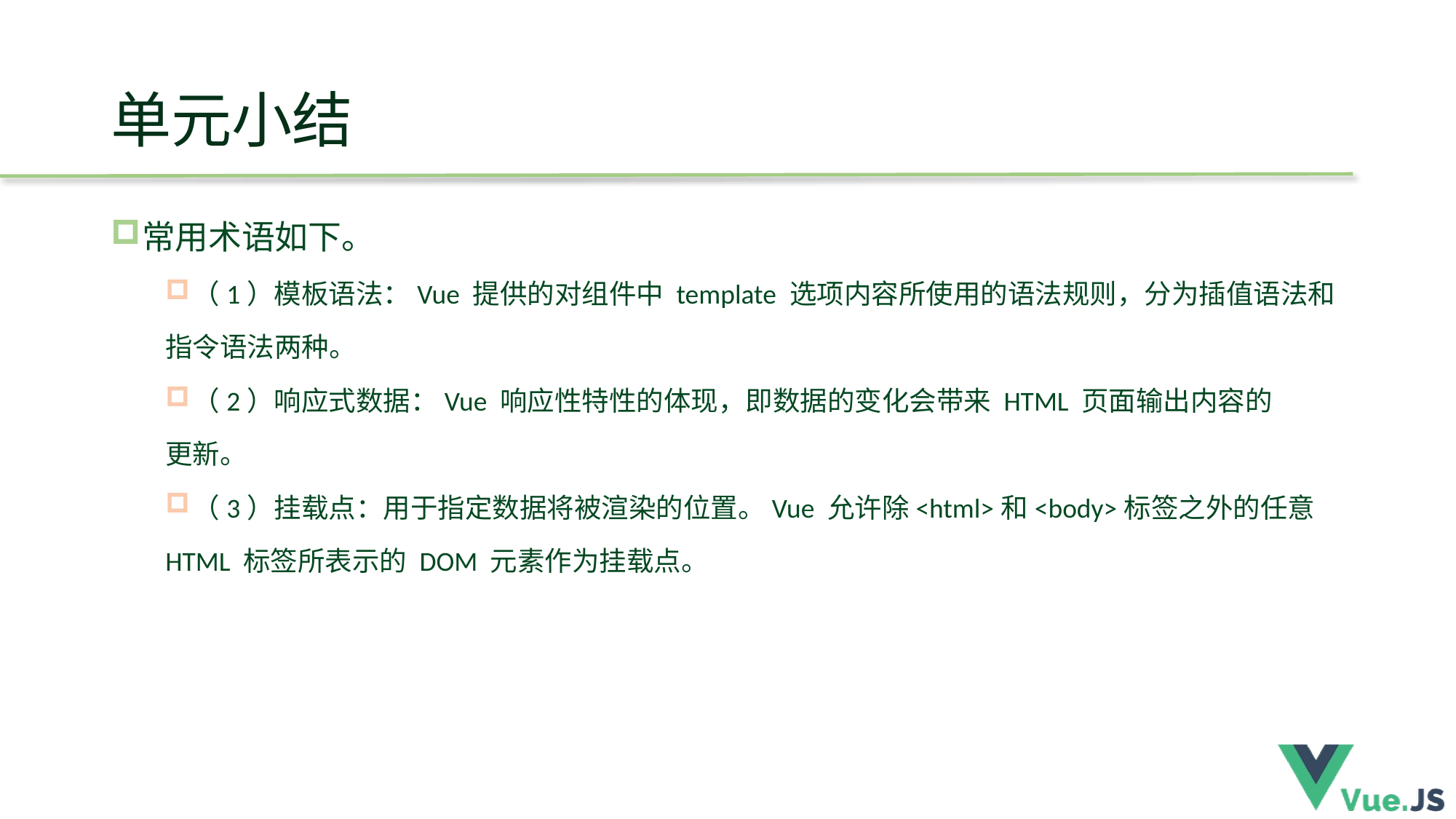

# 单元小结
常用术语如下。
（1）模板语法：Vue 提供的对组件中 template 选项内容所使用的语法规则，分为插值语法和
指令语法两种。
（2）响应式数据：Vue 响应性特性的体现，即数据的变化会带来 HTML 页面输出内容的
更新。
（3）挂载点：用于指定数据将被渲染的位置。Vue 允许除<html>和<body>标签之外的任意
HTML 标签所表示的 DOM 元素作为挂载点。